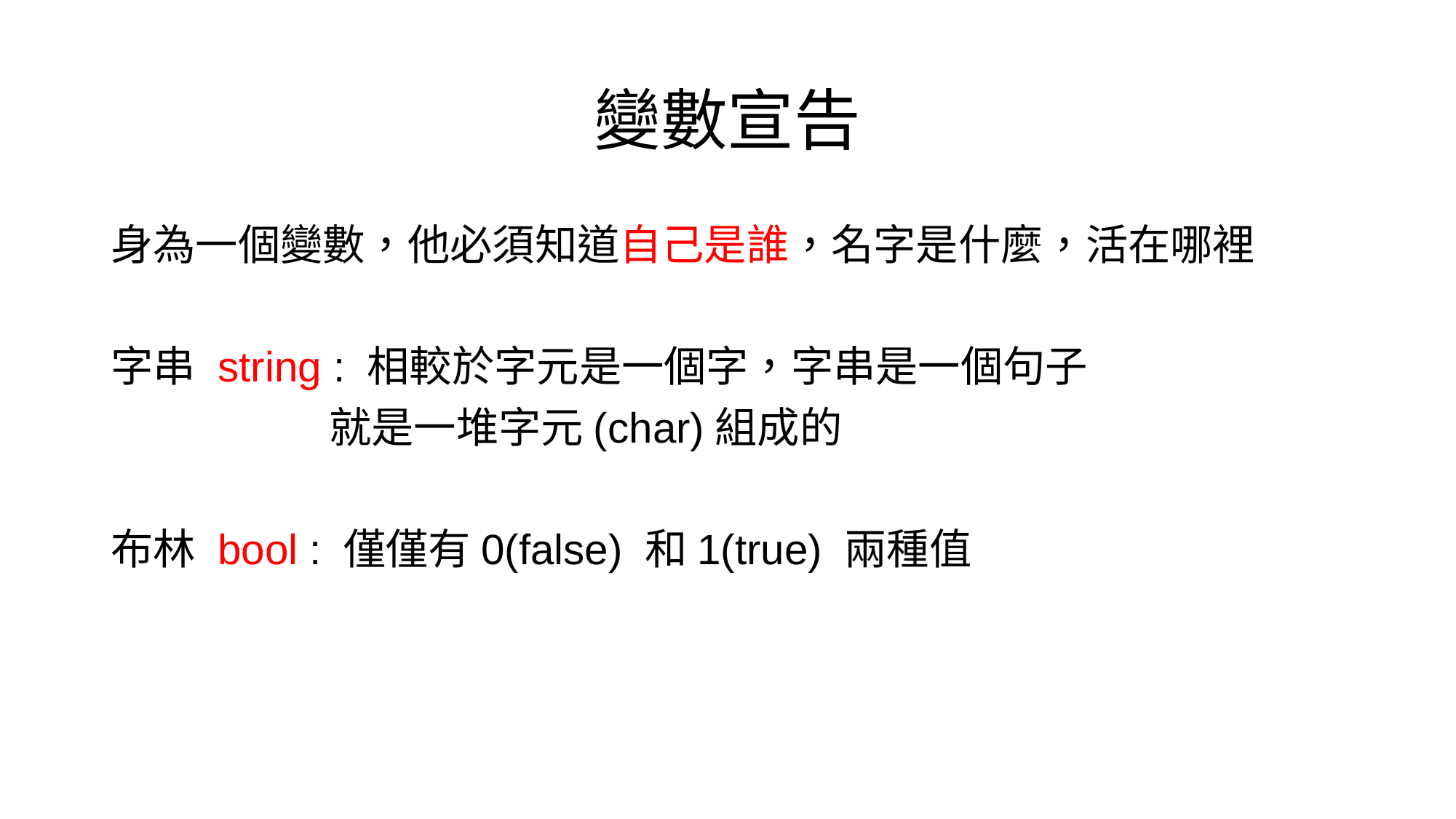

# 變數宣告
身為一個變數，他必須知道自己是誰，名字是什麼，活在哪裡

字串 string : 相較於字元是一個字，字串是一個句子
		就是一堆字元(char)組成的

布林 bool : 僅僅有0(false) 和1(true) 兩種值